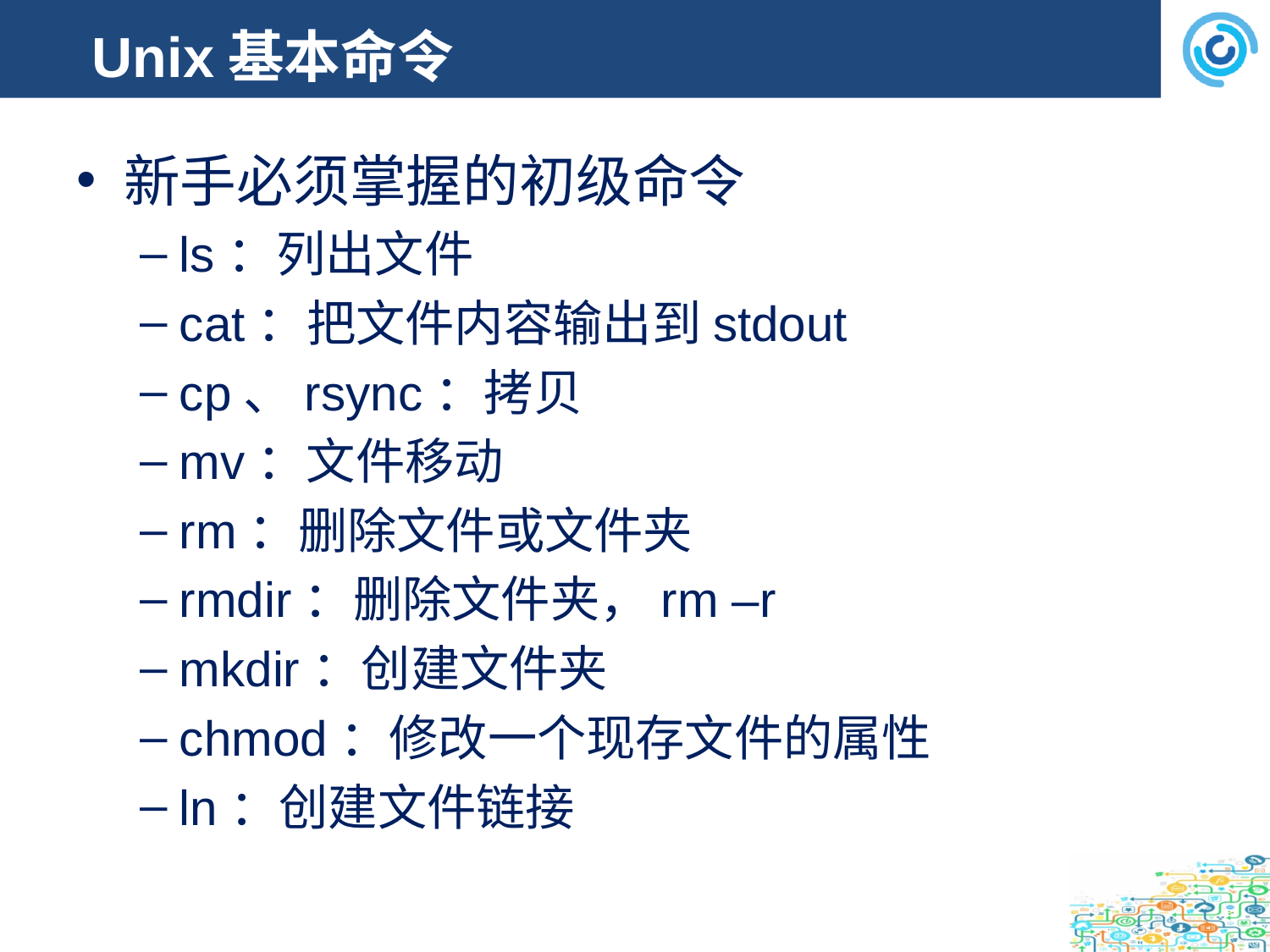

# Unix基本命令
新手必须掌握的初级命令
ls：列出文件
cat：把文件内容输出到stdout
cp、rsync：拷贝
mv：文件移动
rm：删除文件或文件夹
rmdir：删除文件夹，rm –r
mkdir：创建文件夹
chmod：修改一个现存文件的属性
ln：创建文件链接